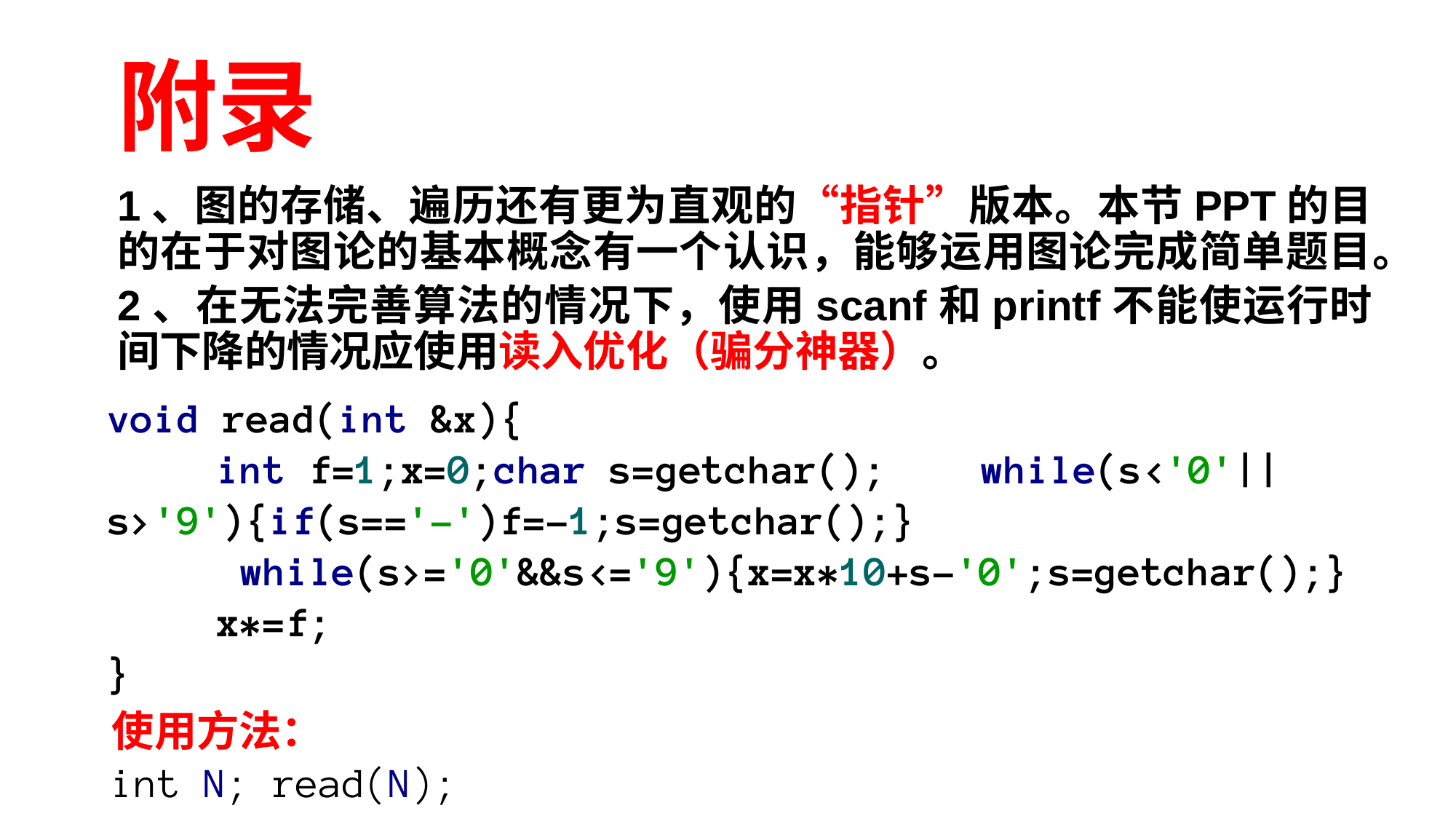

附录
1、图的存储、遍历还有更为直观的“指针”版本。本节PPT的目的在于对图论的基本概念有一个认识，能够运用图论完成简单题目。
2、在无法完善算法的情况下，使用scanf和printf不能使运行时间下降的情况应使用读入优化（骗分神器）。
void read(int &x){
	int f=1;x=0;char s=getchar(); 	while(s<'0'||s>'9'){if(s=='-')f=-1;s=getchar();}
	 while(s>='0'&&s<='9'){x=x*10+s-'0';s=getchar();}
	x*=f;
}
使用方法：
int N; read(N);